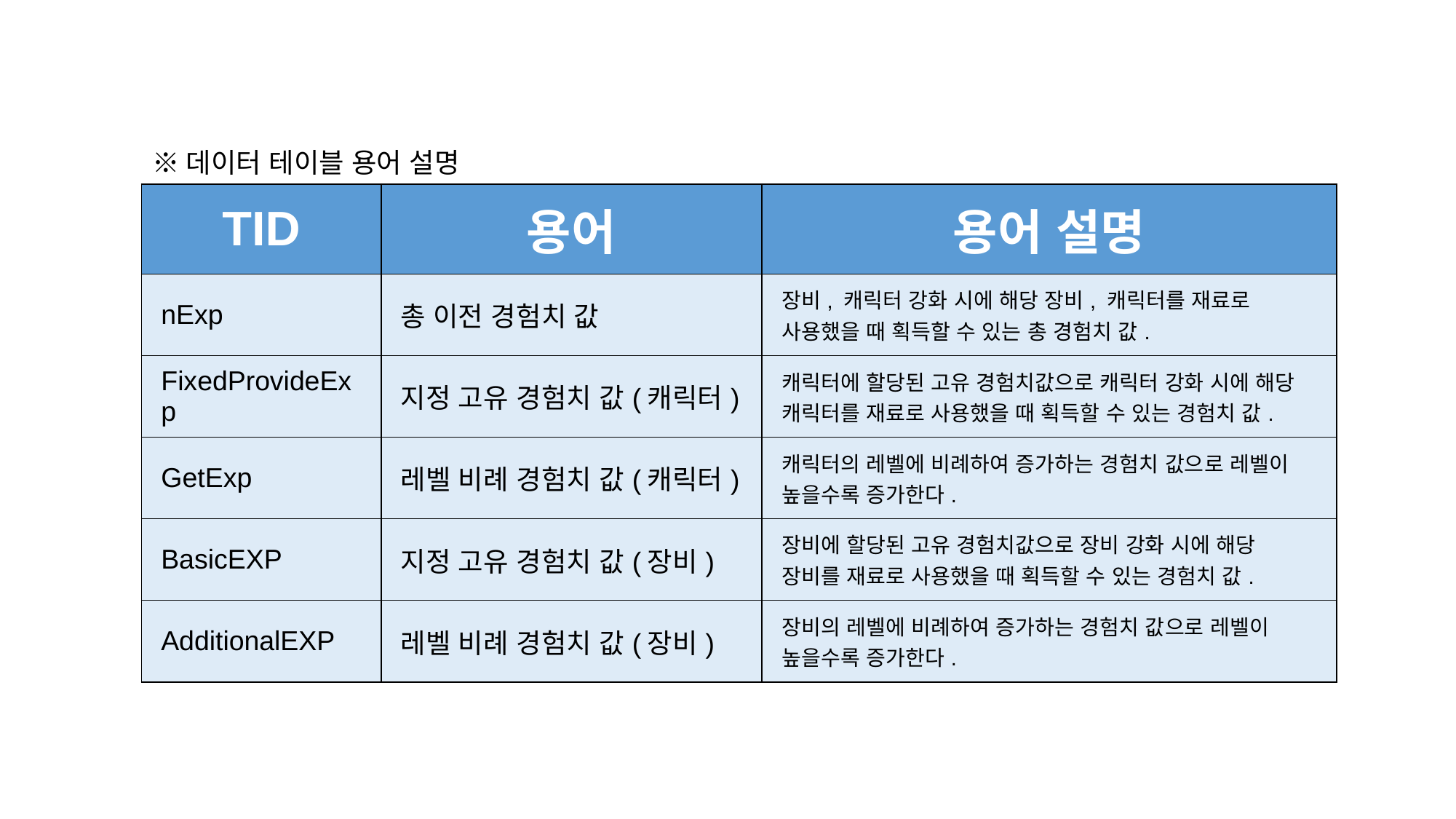

※데이터 테이블 용어 설명
| TID | 용어 | 용어 설명 |
| --- | --- | --- |
| nExp | 총 이전 경험치 값 | 장비, 캐릭터 강화 시에 해당 장비, 캐릭터를 재료로 사용했을 때 획득할 수 있는 총 경험치 값. |
| FixedProvideExp | 지정 고유 경험치 값(캐릭터) | 캐릭터에 할당된 고유 경험치값으로 캐릭터 강화 시에 해당 캐릭터를 재료로 사용했을 때 획득할 수 있는 경험치 값. |
| GetExp | 레벨 비례 경험치 값(캐릭터) | 캐릭터의 레벨에 비례하여 증가하는 경험치 값으로 레벨이 높을수록 증가한다. |
| BasicEXP | 지정 고유 경험치 값(장비) | 장비에 할당된 고유 경험치값으로 장비 강화 시에 해당 장비를 재료로 사용했을 때 획득할 수 있는 경험치 값. |
| AdditionalEXP | 레벨 비례 경험치 값(장비) | 장비의 레벨에 비례하여 증가하는 경험치 값으로 레벨이 높을수록 증가한다. |